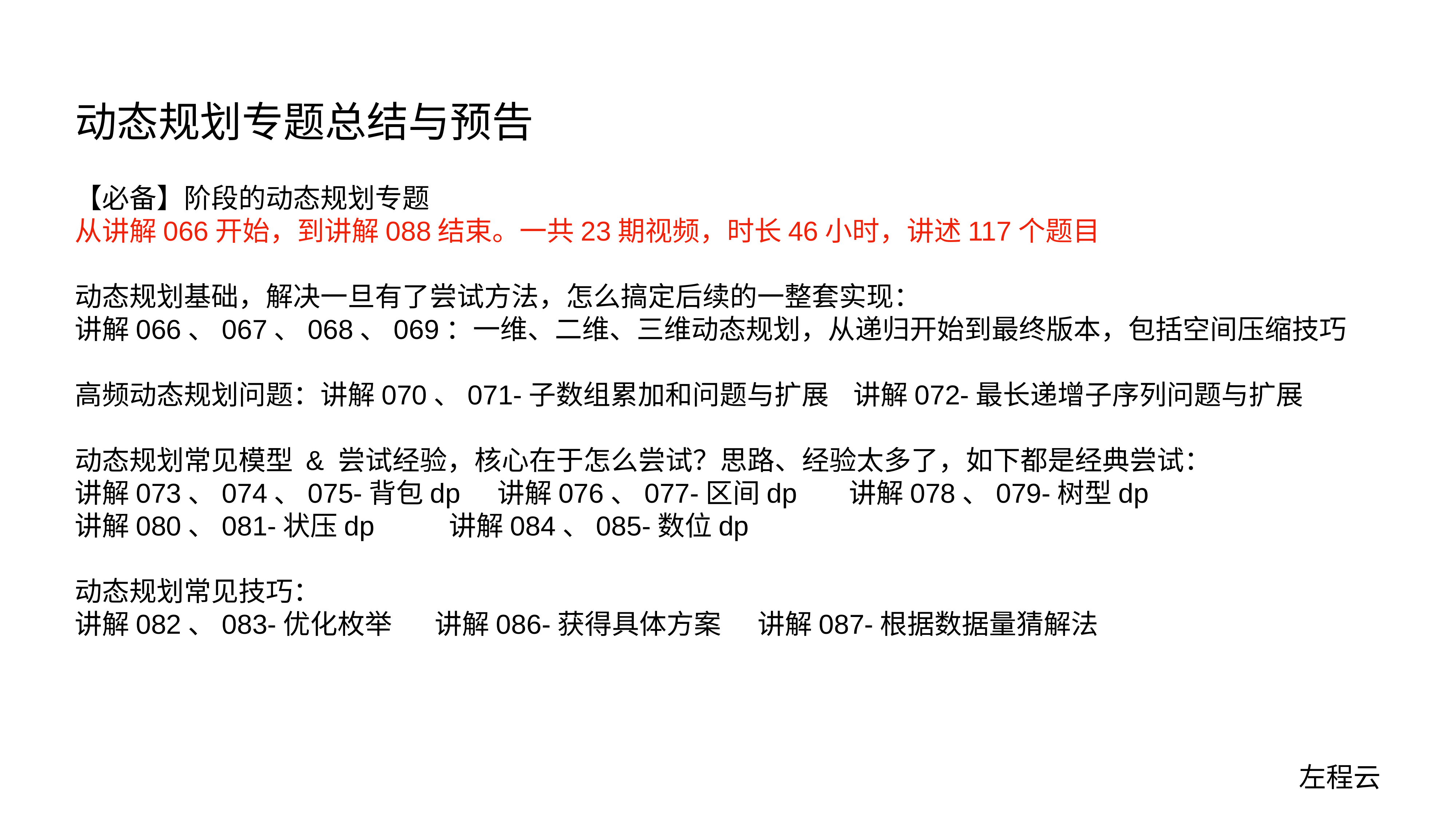

# 动态规划专题总结与预告
【必备】阶段的动态规划专题
从讲解066开始，到讲解088结束。一共23期视频，时长46小时，讲述117个题目

动态规划基础，解决一旦有了尝试方法，怎么搞定后续的一整套实现：
讲解066、067、068、069：一维、二维、三维动态规划，从递归开始到最终版本，包括空间压缩技巧

高频动态规划问题：讲解070、071-子数组累加和问题与扩展    讲解072-最长递增子序列问题与扩展

动态规划常见模型 & 尝试经验，核心在于怎么尝试？思路、经验太多了，如下都是经典尝试：
讲解073、074、075-背包dp    讲解076、077-区间dp      讲解078、079-树型dp
讲解080、081-状压dp         讲解084、085-数位dp

动态规划常见技巧：
讲解082、083-优化枚举       讲解086-获得具体方案      讲解087-根据数据量猜解法
左程云